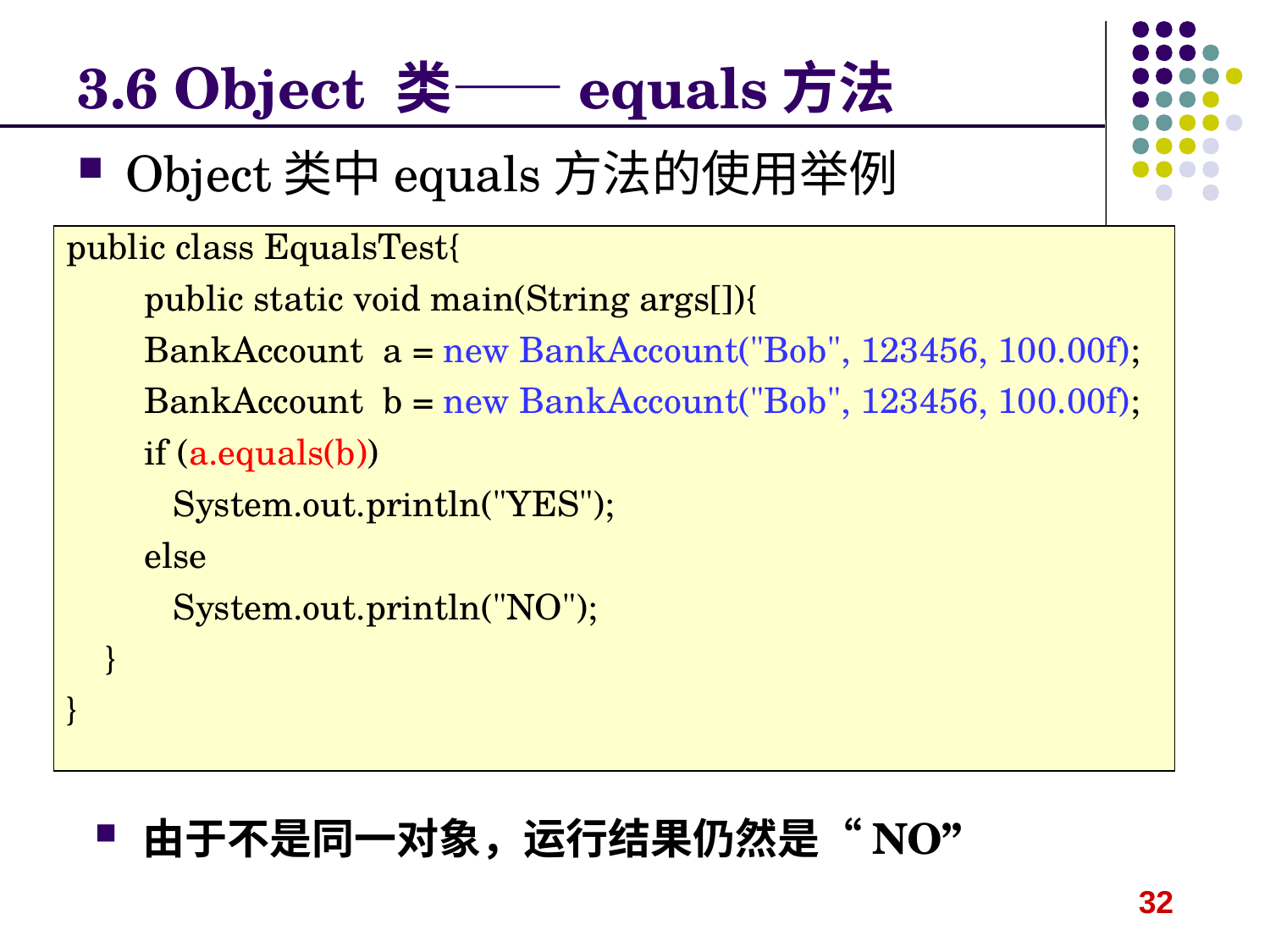

# 3.6 Object 类——equals方法
Object类中equals方法的使用举例
public class EqualsTest{
        public static void main(String args[]){
        BankAccount  a = new BankAccount("Bob", 123456, 100.00f);
        BankAccount  b = new BankAccount("Bob", 123456, 100.00f);
        if (a.equals(b))
           System.out.println("YES");
        else
           System.out.println("NO");
    }
}
由于不是同一对象，运行结果仍然是“NO”